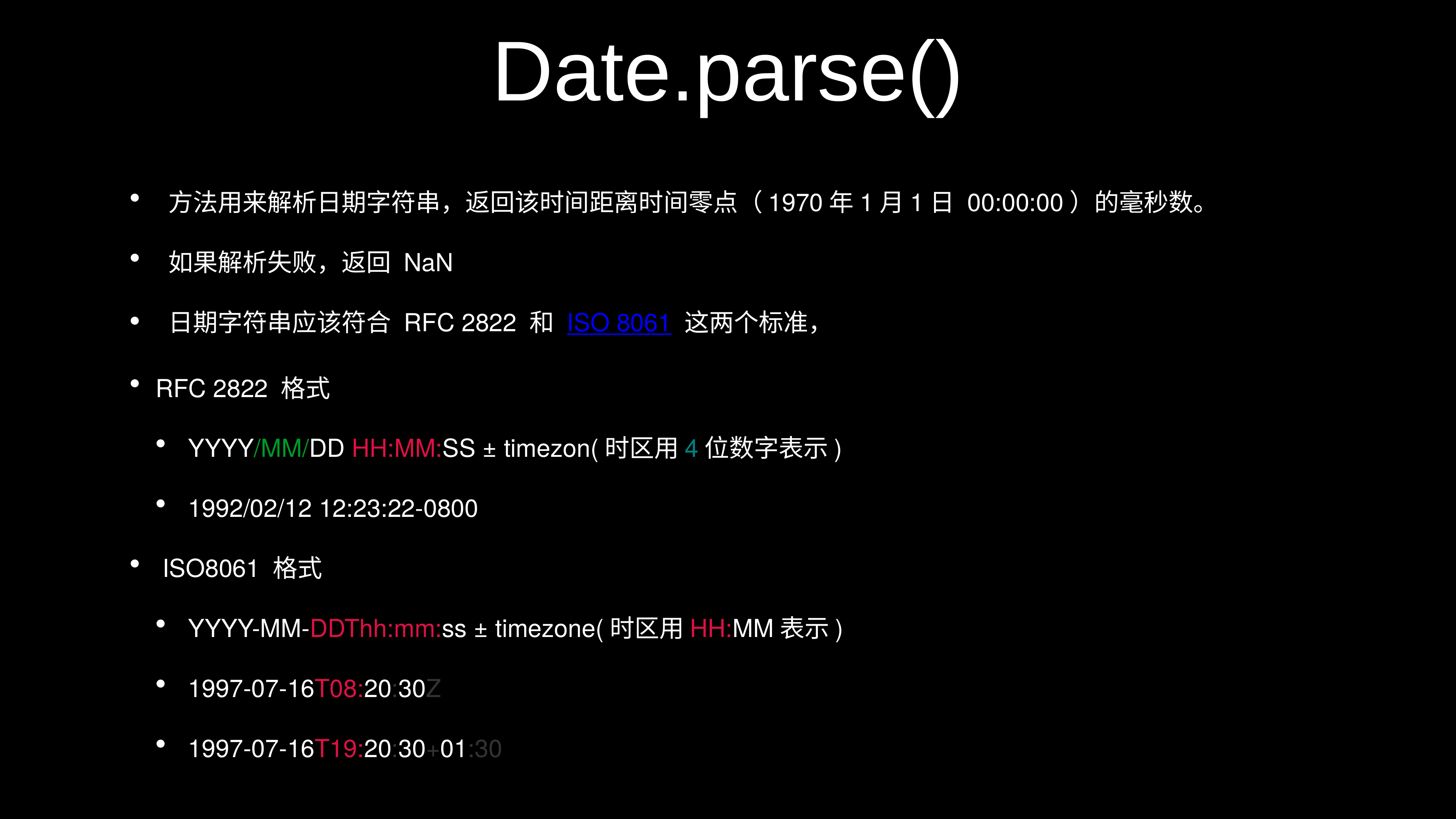

# Date.parse()
 方法用来解析日期字符串，返回该时间距离时间零点（1970年1月1日 00:00:00）的毫秒数。
 如果解析失败，返回 NaN
 日期字符串应该符合 RFC 2822 和 ISO 8061 这两个标准，
RFC 2822 格式
 YYYY/MM/DD HH:MM:SS ± timezon(时区用4位数字表示)
 1992/02/12 12:23:22-0800
 ISO8061 格式
 YYYY-MM-DDThh:mm:ss ± timezone(时区用HH:MM表示)
 1997-07-16T08:20:30Z
 1997-07-16T19:20:30+01:30